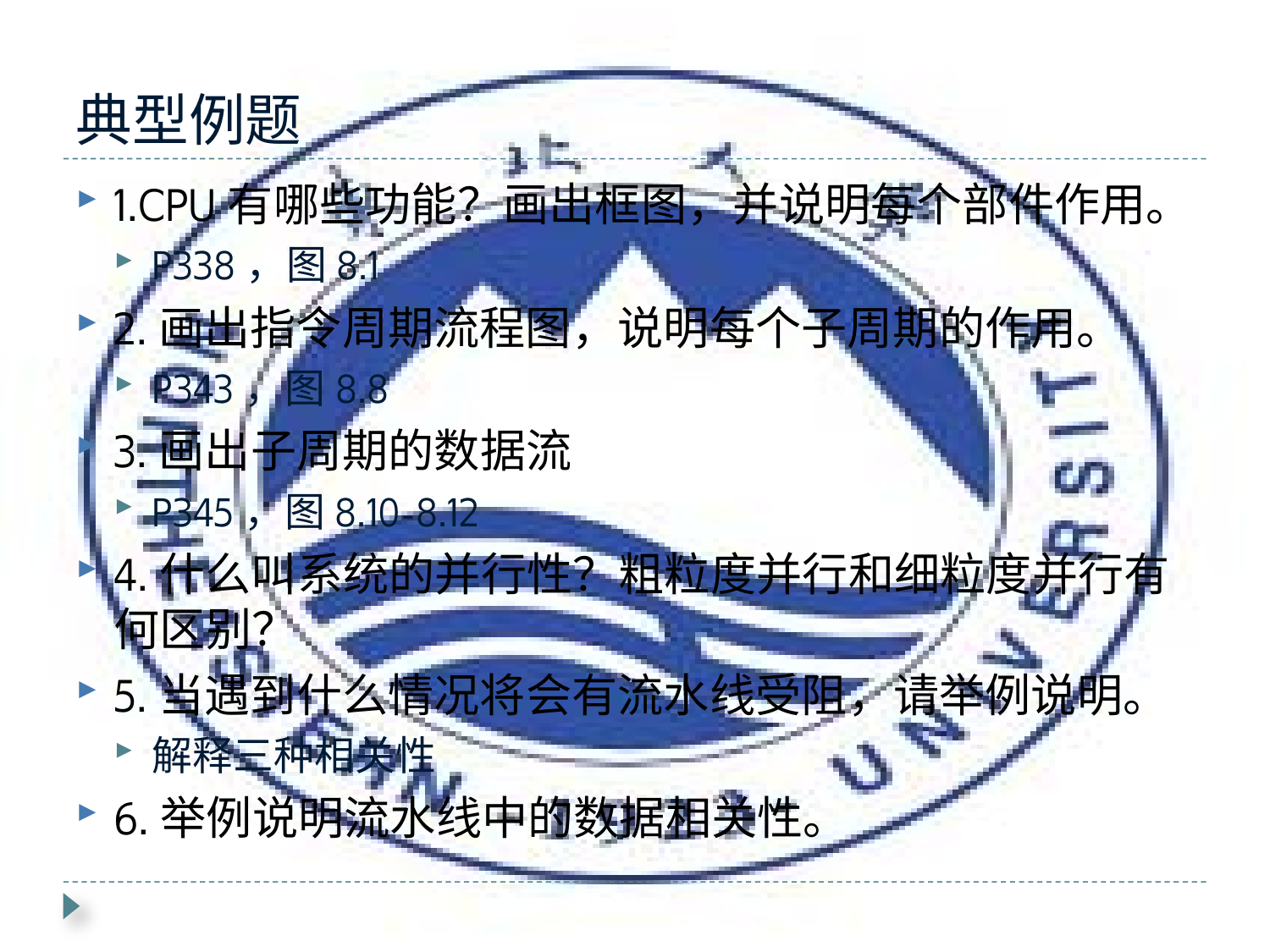

# 典型例题
1.CPU有哪些功能？画出框图，并说明每个部件作用。
P338，图8.1
2.画出指令周期流程图，说明每个子周期的作用。
P343，图8.8
3.画出子周期的数据流
P345，图8.10-8.12
4.什么叫系统的并行性？粗粒度并行和细粒度并行有何区别？
5.当遇到什么情况将会有流水线受阻，请举例说明。
解释三种相关性
6.举例说明流水线中的数据相关性。